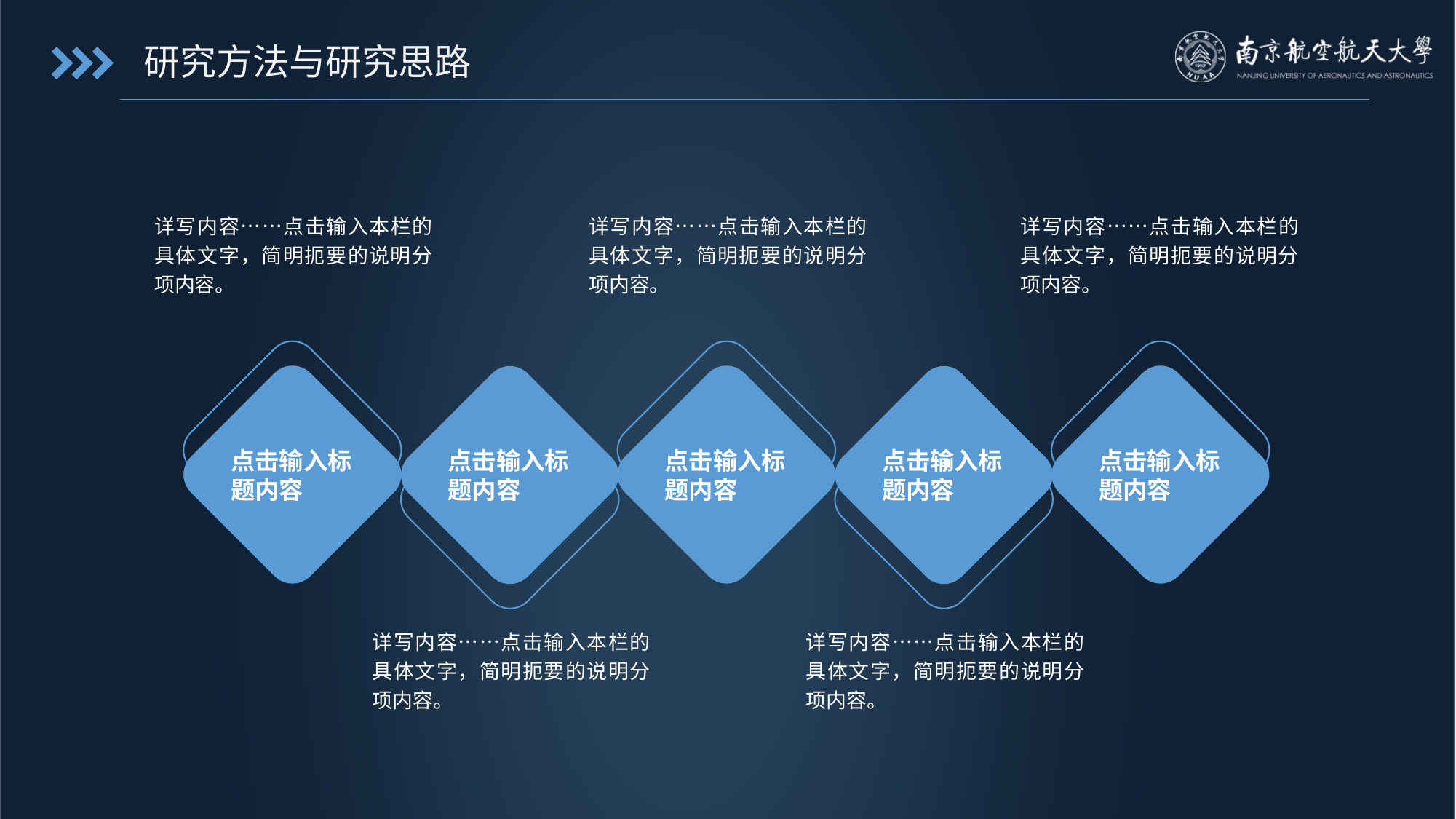

研究方法与研究思路
详写内容……点击输入本栏的具体文字，简明扼要的说明分项内容。
详写内容……点击输入本栏的具体文字，简明扼要的说明分项内容。
详写内容……点击输入本栏的具体文字，简明扼要的说明分项内容。

点击输入标题内容
点击输入标题内容
点击输入标题内容
点击输入标题内容
点击输入标题内容
详写内容……点击输入本栏的具体文字，简明扼要的说明分项内容。
详写内容……点击输入本栏的具体文字，简明扼要的说明分项内容。